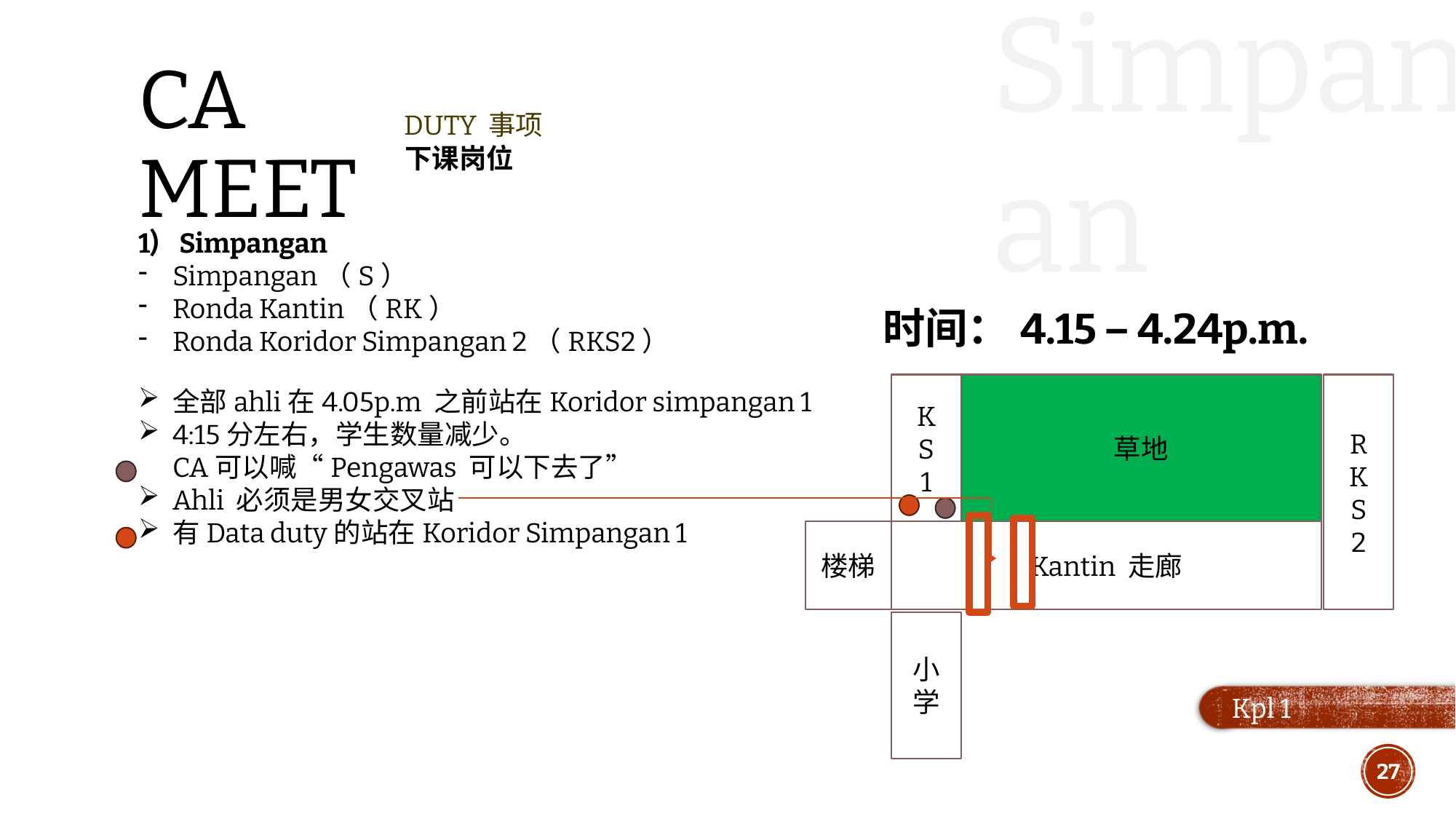

Simpangan
Ca meet
DUTY 事项
下课岗位
Simpangan
Simpangan（S）
Ronda Kantin（RK）
Ronda Koridor Simpangan 2（RKS2）

时间：4.15 – 4.24p.m.
草地
K
S
1
R
K
S
2
全部ahli在4.05p.m 之前站在Koridor simpangan 1
4:15分左右，学生数量减少。
CA可以喊“Pengawas 可以下去了”
Ahli 必须是男女交叉站
有Data duty的站在Koridor Simpangan 1

楼梯
Kantin 走廊

小学

Kpl 1
27